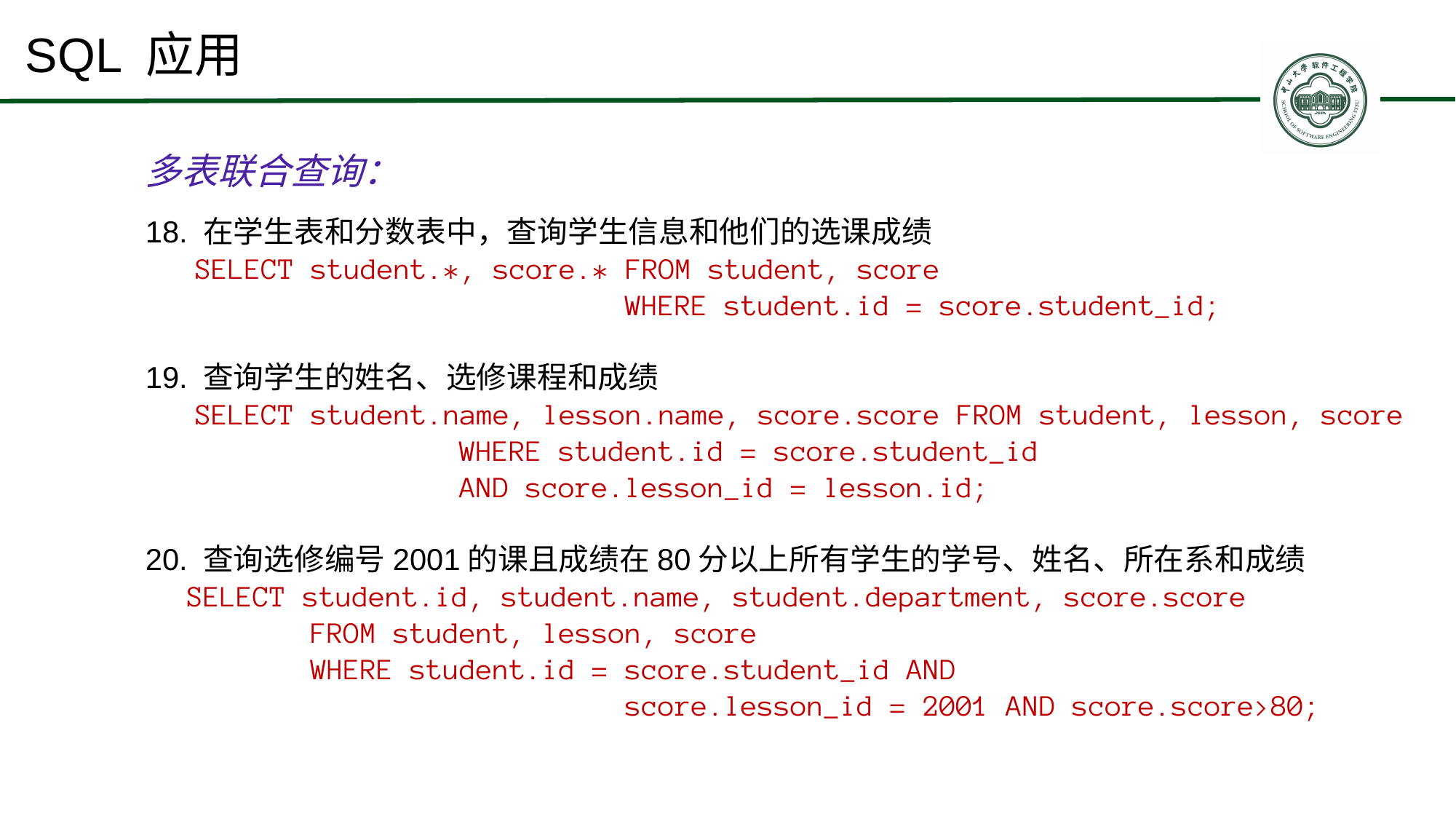

# SQL 应用
多表联合查询：

18. 在学生表和分数表中，查询学生信息和他们的选课成绩
      SELECT student.*, score.* FROM student, score
                             WHERE student.id = score.student_id;

19. 查询学生的姓名、选修课程和成绩
      SELECT student.name, lesson.name, score.score FROM student, lesson, score
                   WHERE student.id = score.student_id
                   AND score.lesson_id = lesson.id;

20. 查询选修编号2001的课且成绩在80分以上所有学生的学号、姓名、所在系和成绩
     SELECT student.id, student.name, student.department, score.score
          FROM student, lesson, score
          WHERE student.id = score.student_id AND
                             score.lesson_id = 2001 AND score.score>80;